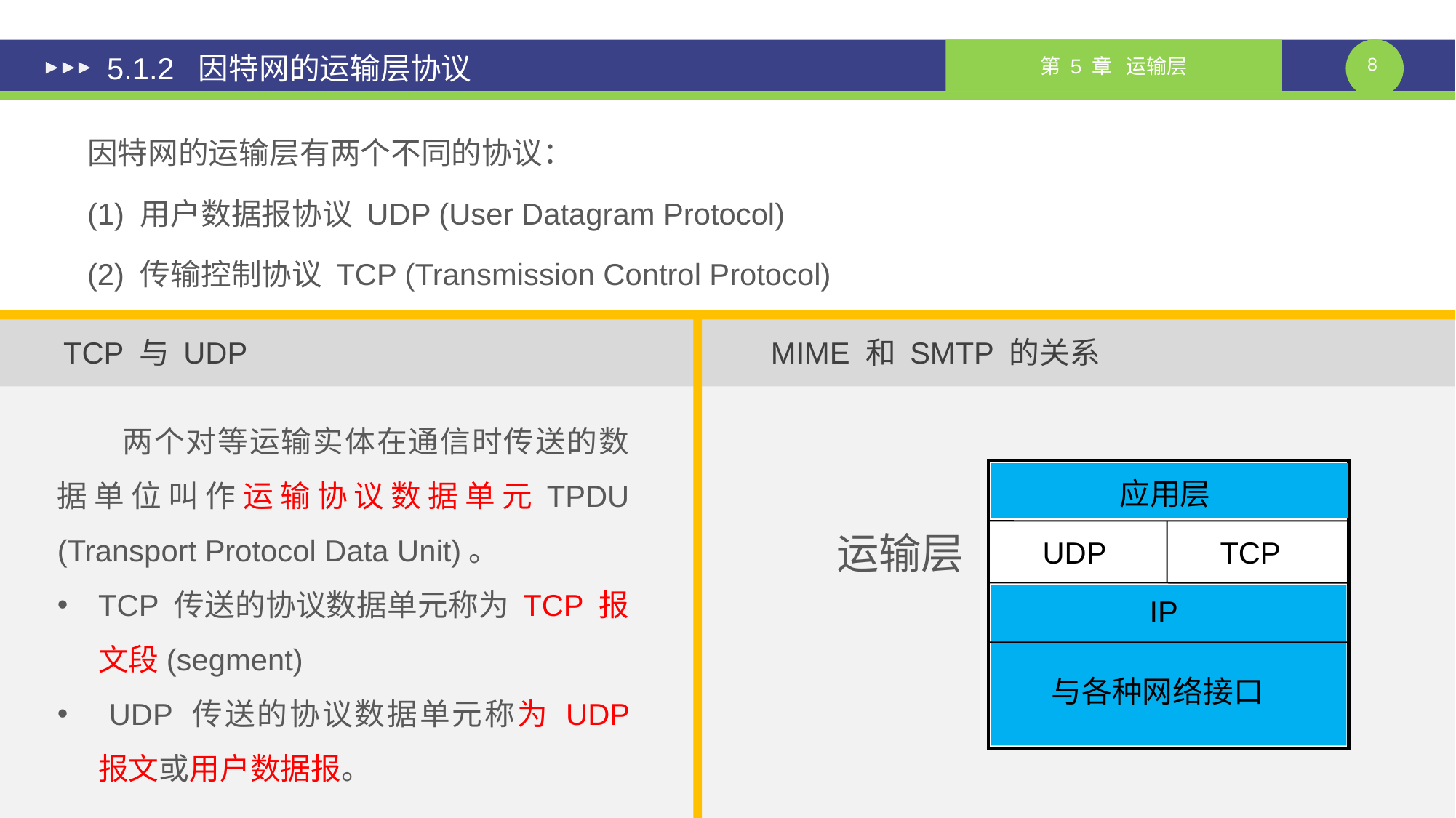

# 5.1.2  因特网的运输层协议
因特网的运输层有两个不同的协议：
(1) 用户数据报协议 UDP (User Datagram Protocol)
(2) 传输控制协议 TCP (Transmission Control Protocol)

TCP 与 UDP
MIME 和 SMTP 的关系
两个对等运输实体在通信时传送的数据单位叫作运输协议数据单元TPDU (Transport Protocol Data Unit)。
TCP 传送的协议数据单元称为 TCP 报文段(segment)
 UDP 传送的协议数据单元称为 UDP 报文或用户数据报。

应用层

运输层

UDP
TCP

IP

与各种网络接口
课件制作人：谢钧  谢希仁